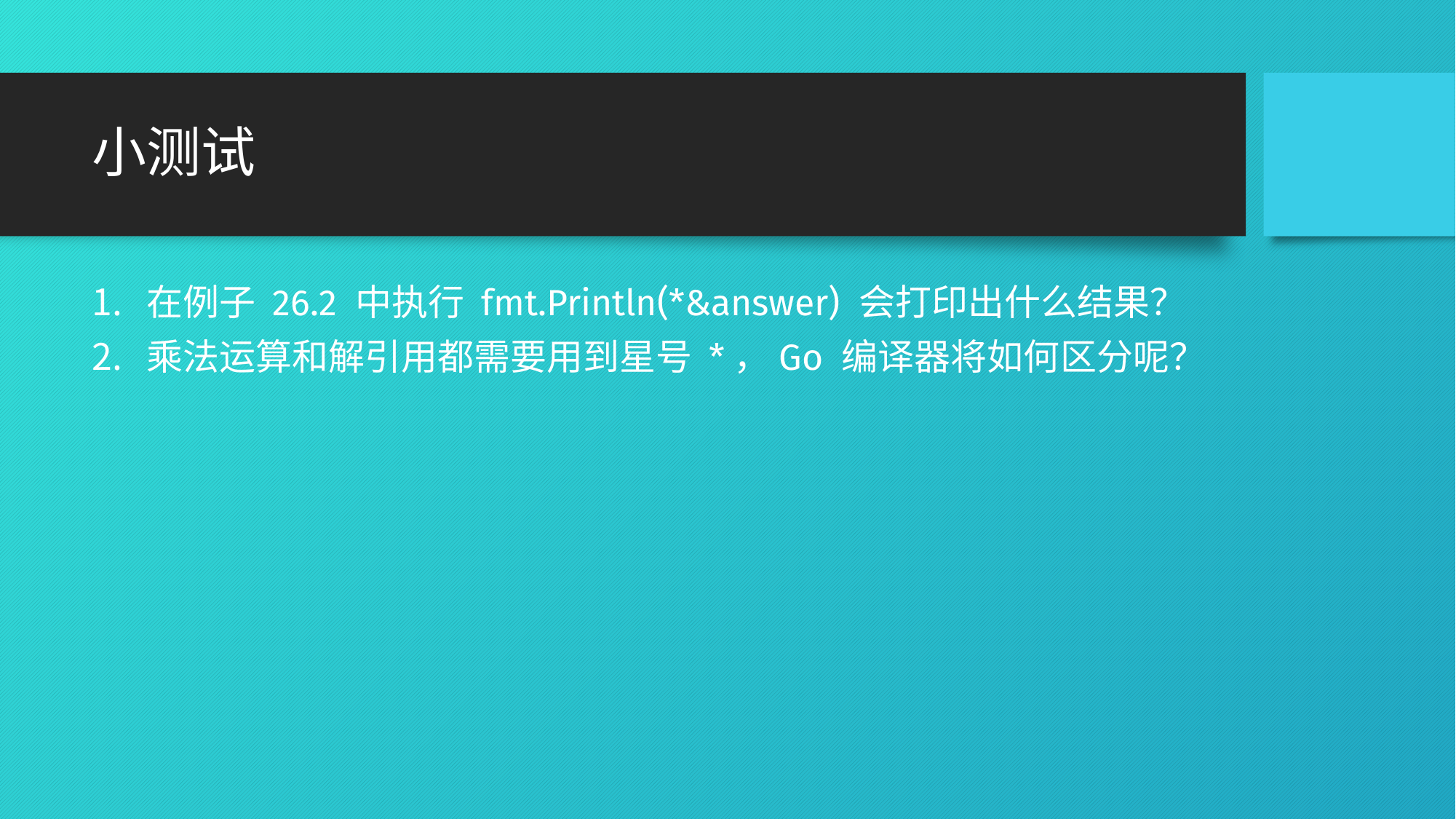

# 小测试
在例子 26.2 中执行 fmt.Println(*&answer) 会打印出什么结果？
乘法运算和解引用都需要用到星号 *，Go 编译器将如何区分呢？